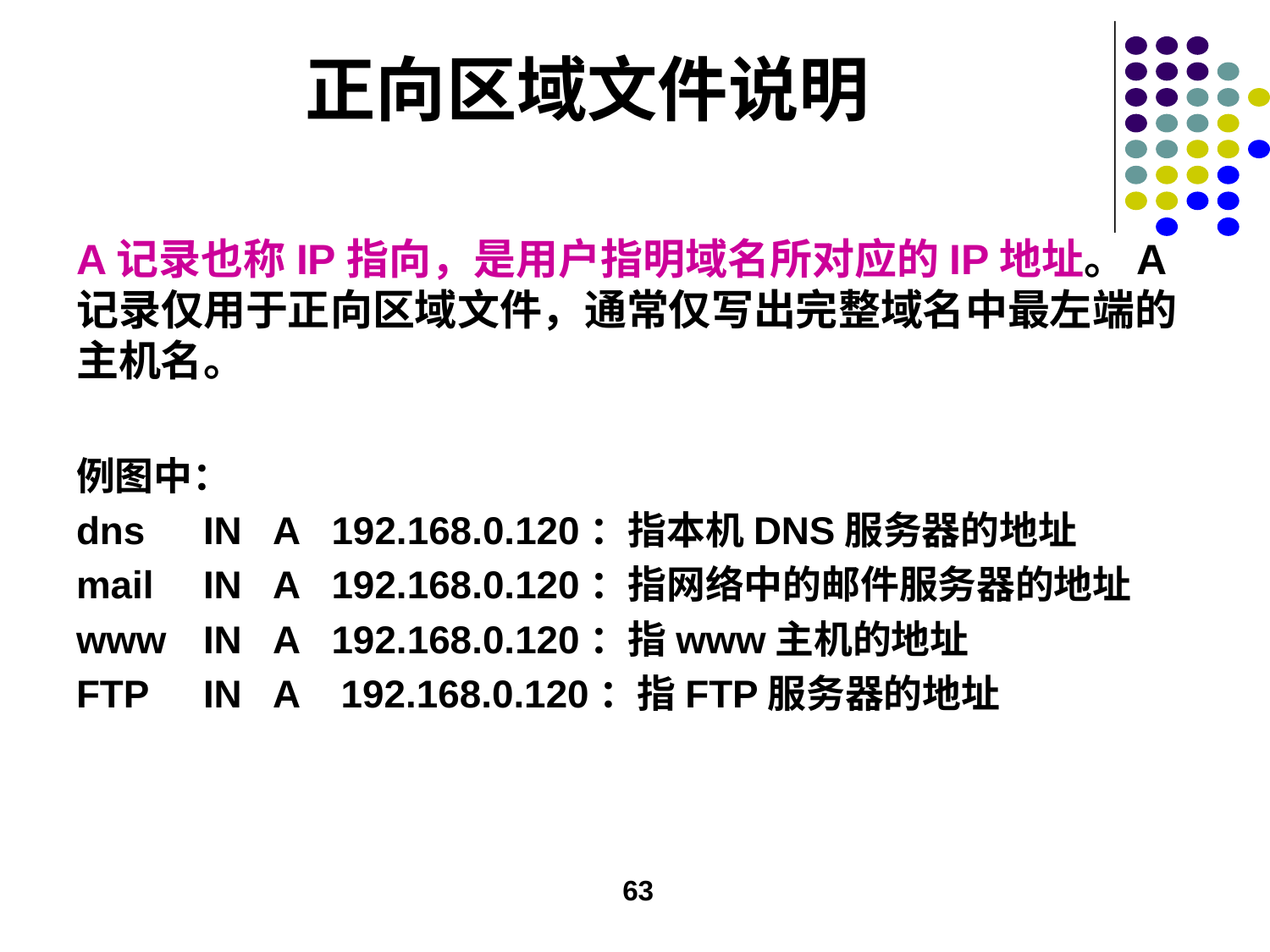

# 正向区域文件说明
A记录也称IP指向，是用户指明域名所对应的IP地址。A记录仅用于正向区域文件，通常仅写出完整域名中最左端的主机名。

例图中：
dns	IN   A   192.168.0.120：指本机DNS服务器的地址
mail	IN   A   192.168.0.120：指网络中的邮件服务器的地址
www	IN   A   192.168.0.120：指www主机的地址
FTP  	IN   A	 192.168.0.120：指FTP服务器的地址
63